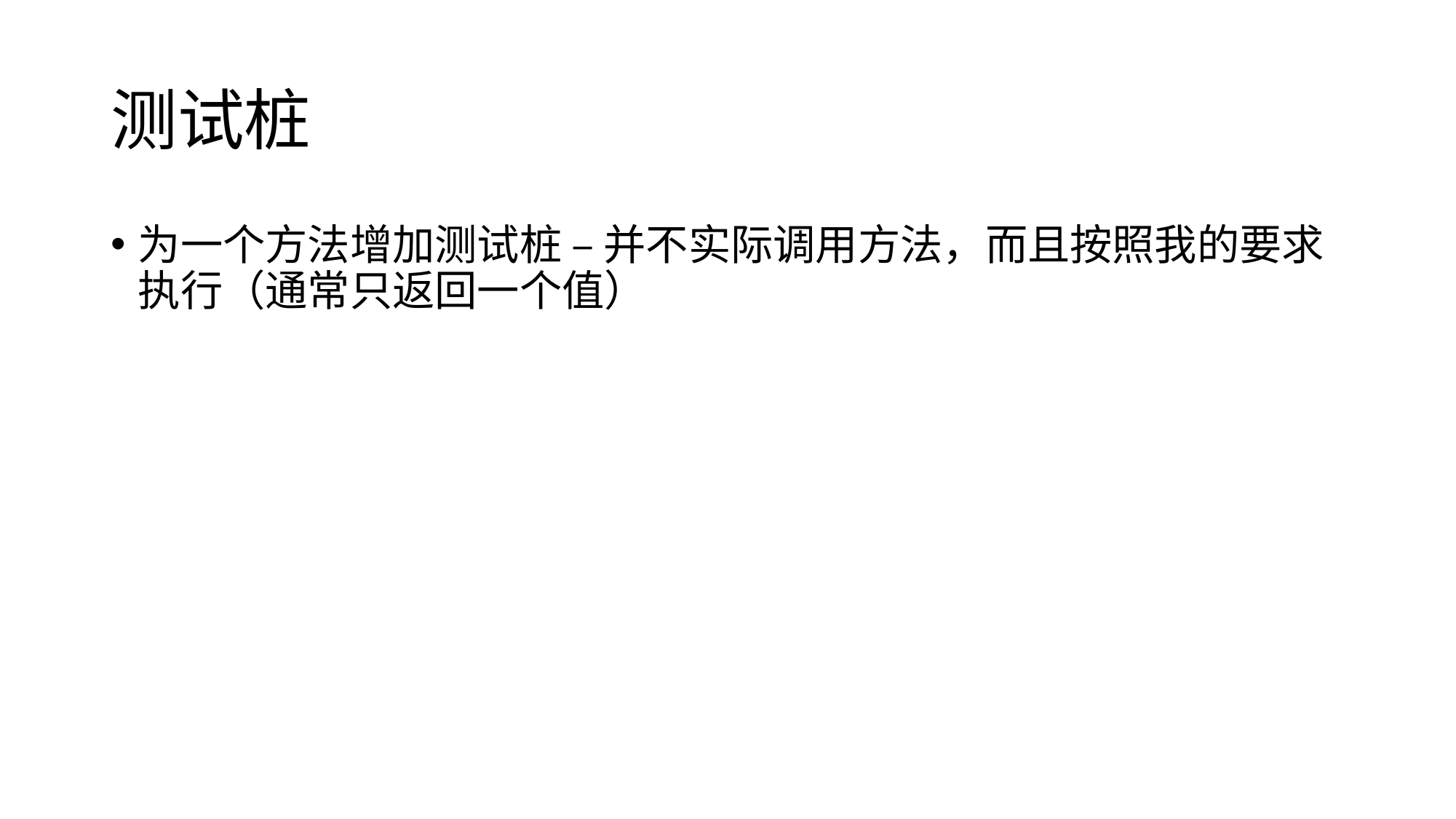

# 测试桩
为一个方法增加测试桩 – 并不实际调用方法，而且按照我的要求执行（通常只返回一个值）